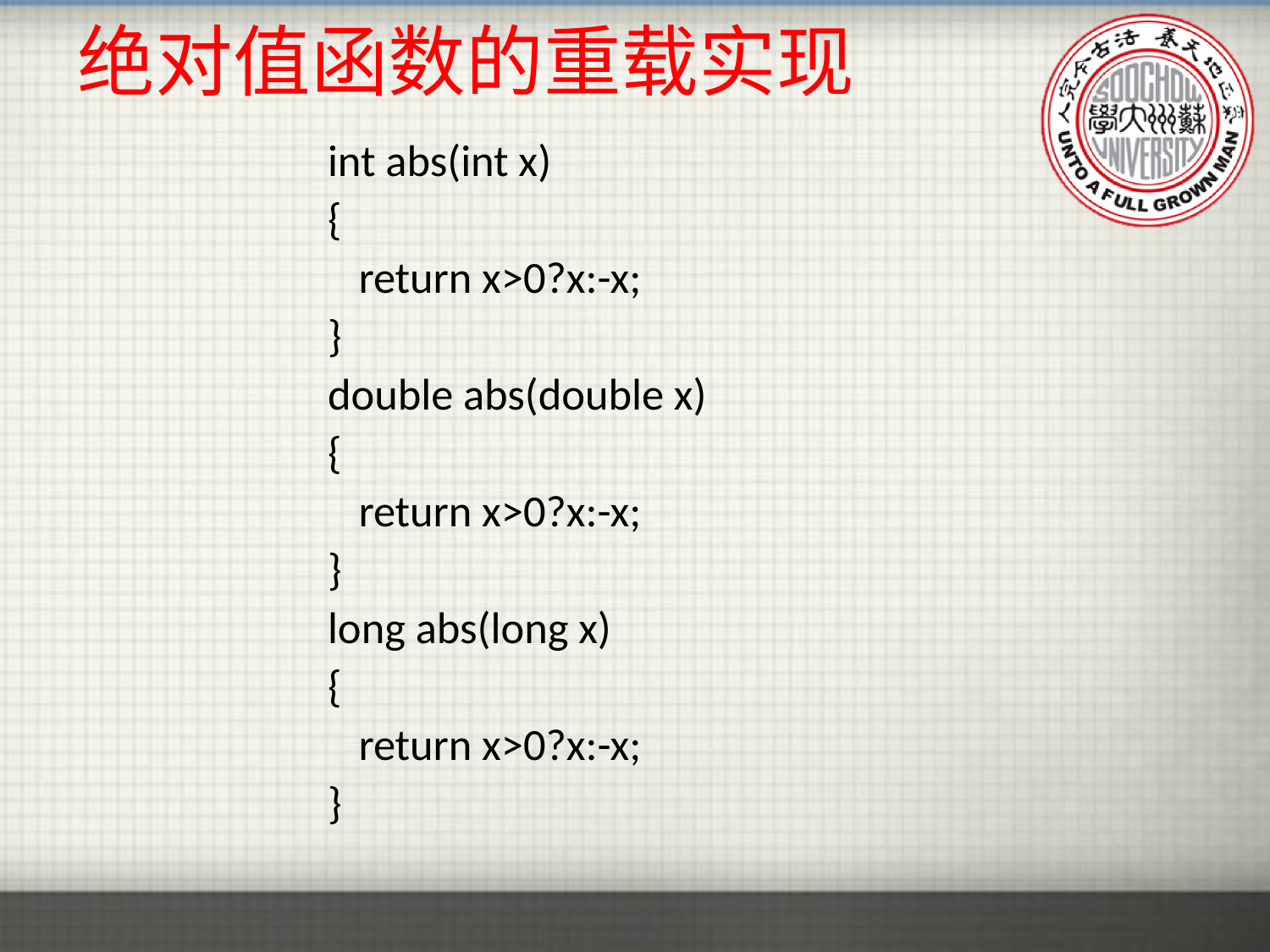

# 绝对值函数的重载实现
int abs(int x)
{
	return x>0?x:-x;
}
double abs(double x)
{
	return x>0?x:-x;
}
long abs(long x)
{
	return x>0?x:-x;
}